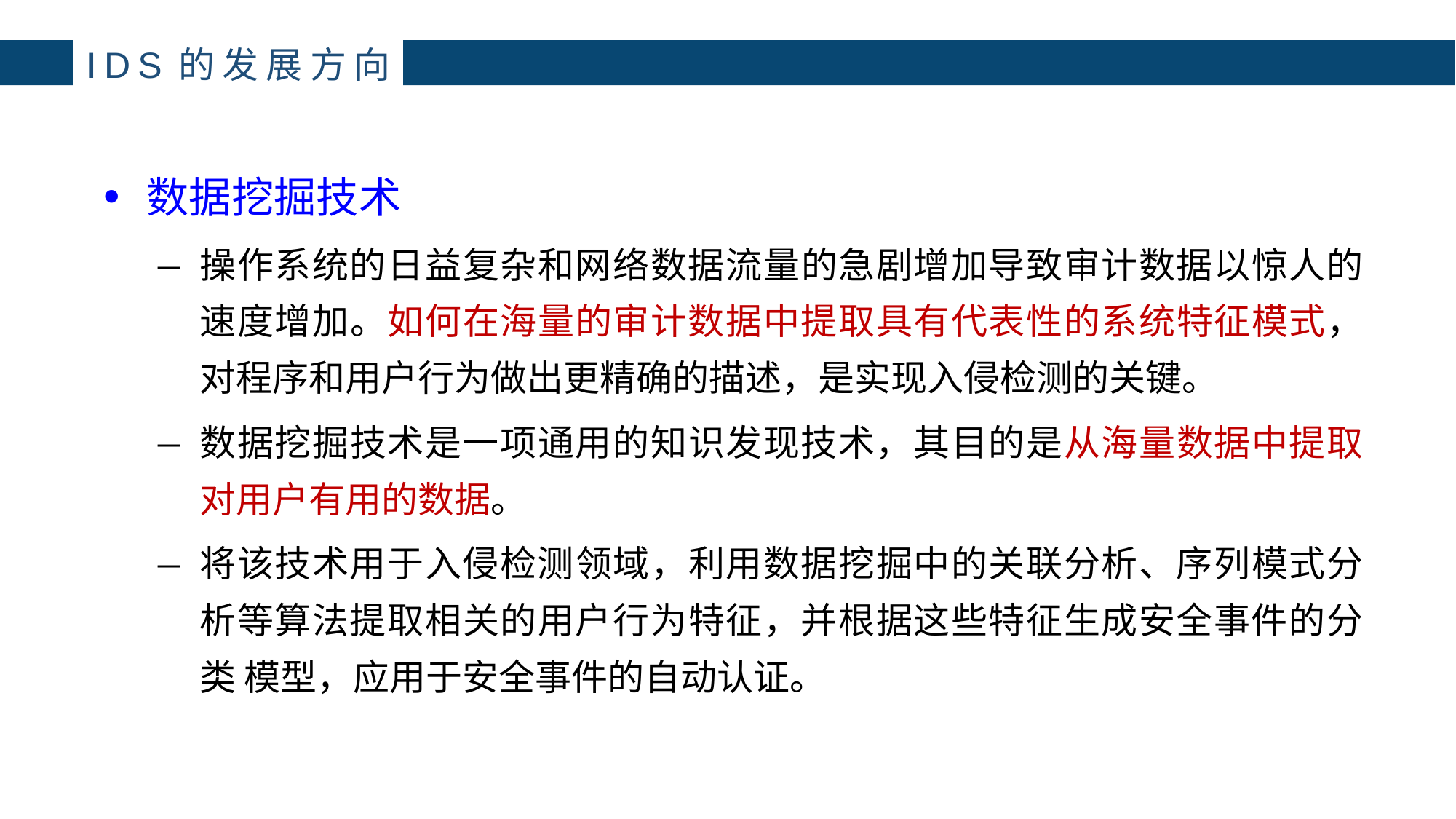

# IDS的发展方向
数据挖掘技术
操作系统的日益复杂和网络数据流量的急剧增加导致审计数据以惊人的速度增加。如何在海量的审计数据中提取具有代表性的系统特征模式，对程序和用户行为做出更精确的描述，是实现入侵检测的关键。
数据挖掘技术是一项通用的知识发现技术，其目的是从海量数据中提取对用户有用的数据。
将该技术用于入侵检测领域，利用数据挖掘中的关联分析、序列模式分析等算法提取相关的用户行为特征，并根据这些特征生成安全事件的分类 模型，应用于安全事件的自动认证。